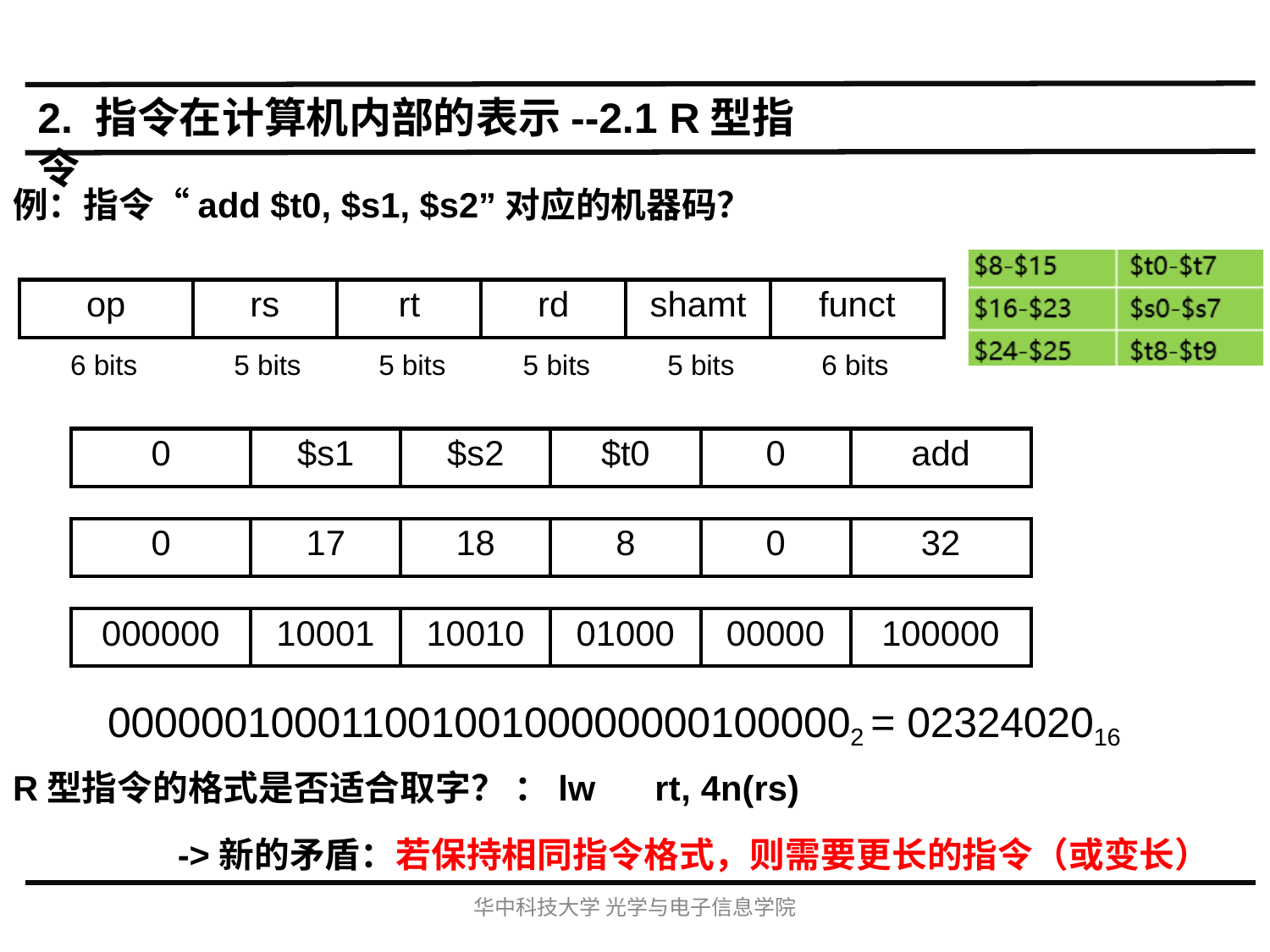

# 2. 指令在计算机内部的表示--2.1 R型指令
例：指令“add $t0, $s1, $s2”对应的机器码？

| op | rs | rt | rd | shamt | funct |
| --- | --- | --- | --- | --- | --- |
6 bits
5 bits
5 bits
5 bits
5 bits
6 bits
| 0 | $s1 | $s2 | $t0 | 0 | add |
| --- | --- | --- | --- | --- | --- |
| 0 | 17 | 18 | 8 | 0 | 32 |
| --- | --- | --- | --- | --- | --- |
| 000000 | 10001 | 10010 | 01000 | 00000 | 100000 |
| --- | --- | --- | --- | --- | --- |
000000100011001001000000001000002 = 0232402016
R型指令的格式是否适合取字？ ：lw	rt, 4n(rs)
->新的矛盾：若保持相同指令格式，则需要更长的指令（或变长）
华中科技大学光学与电子信息学院